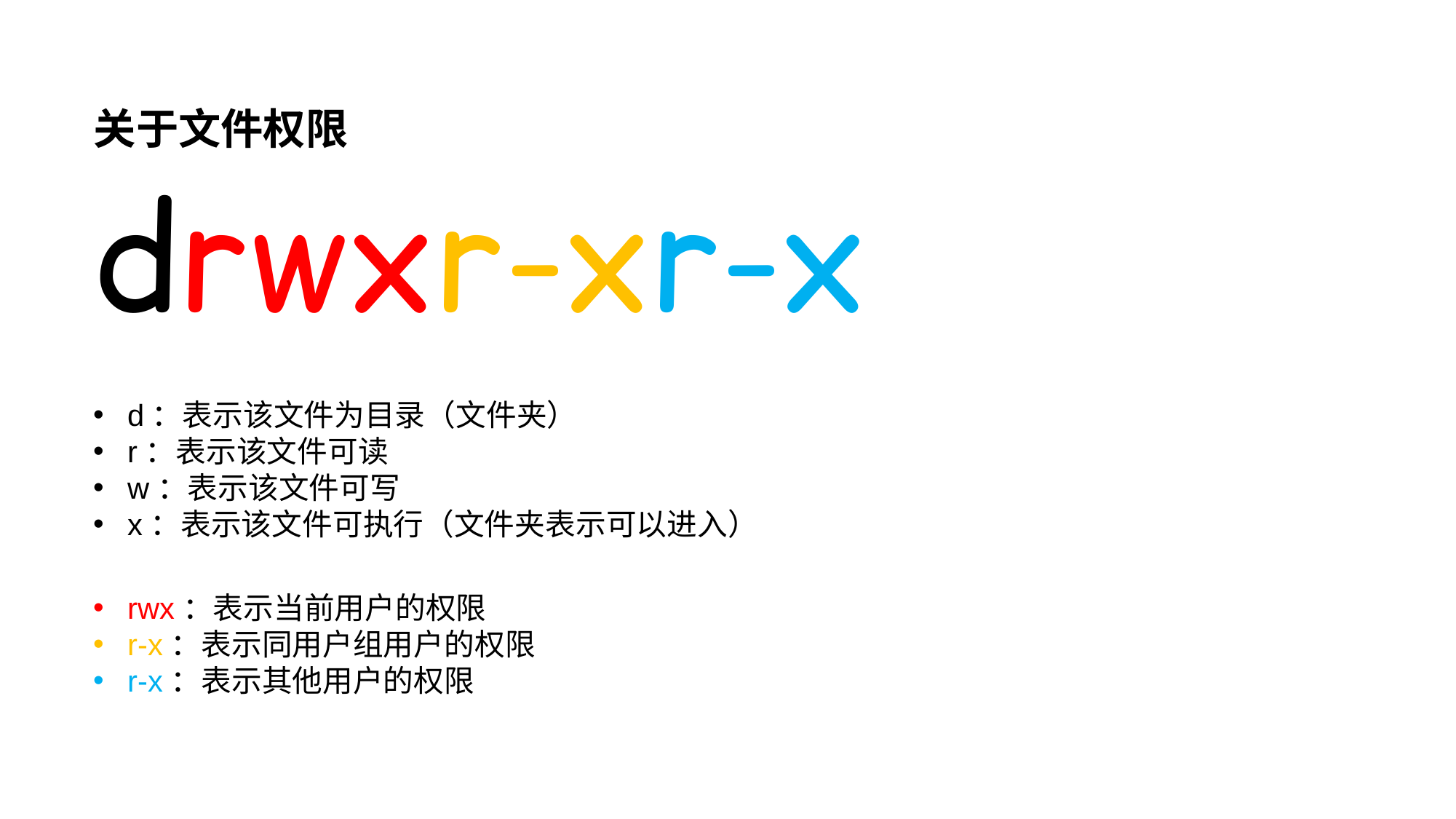

关于文件权限
drwxr-xr-x
d：表示该文件为目录（文件夹）
r：表示该文件可读
w：表示该文件可写
x：表示该文件可执行（文件夹表示可以进入）
rwx：表示当前用户的权限
r-x：表示同用户组用户的权限
r-x：表示其他用户的权限